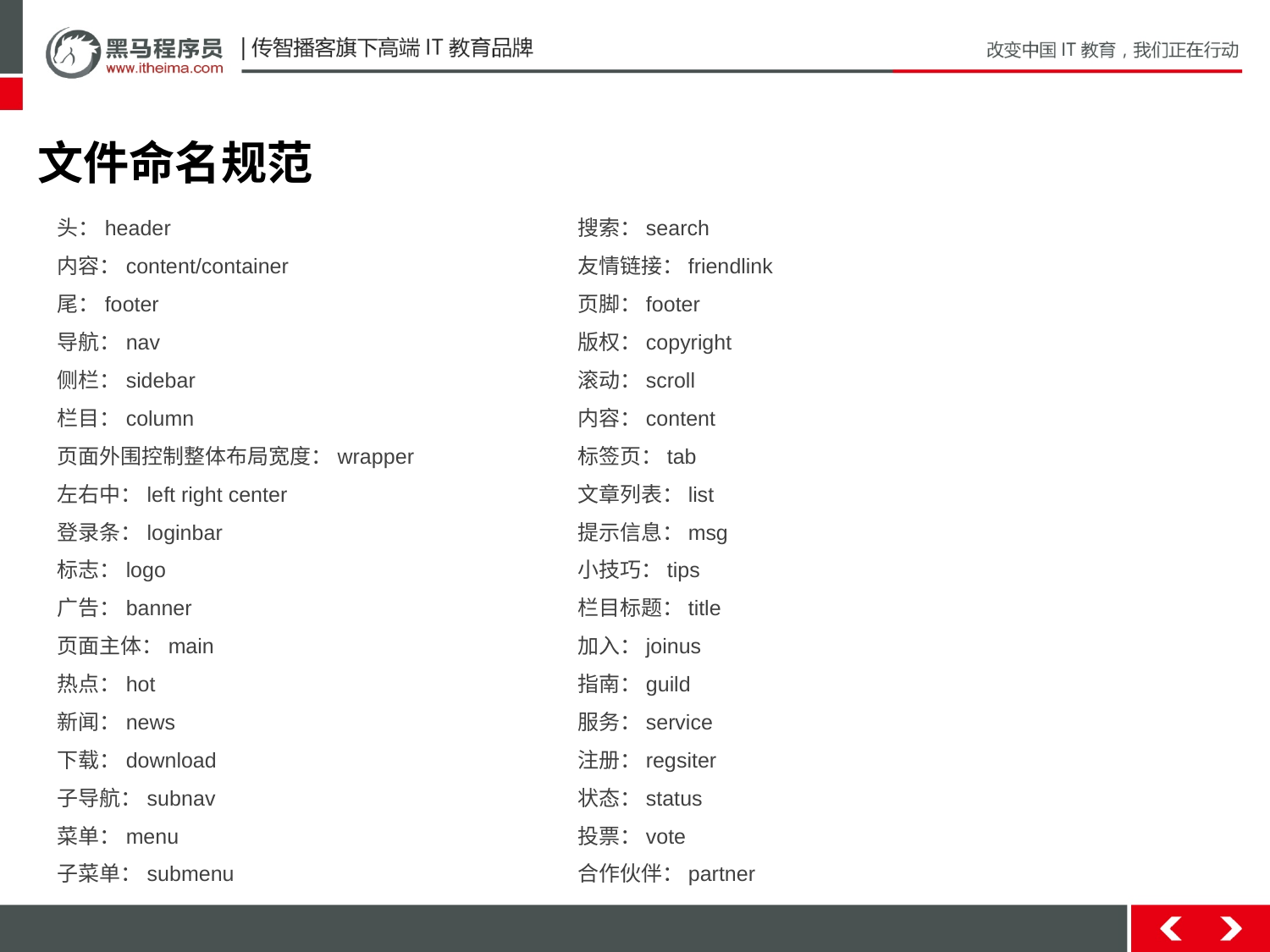

文件命名规范
头：header
内容：content/container
尾：footer
导航：nav
侧栏：sidebar
栏目：column
页面外围控制整体布局宽度：wrapper
左右中：left right center
登录条：loginbar
标志：logo
广告：banner
页面主体：main
热点：hot
新闻：news
下载：download
子导航：subnav
菜单：menu
子菜单：submenu

搜索：search
友情链接：friendlink
页脚：footer
版权：copyright
滚动：scroll
内容：content
标签页：tab
文章列表：list
提示信息：msg
小技巧：tips
栏目标题：title
加入：joinus
指南：guild
服务：service
注册：regsiter
状态：status
投票：vote
合作伙伴：partner